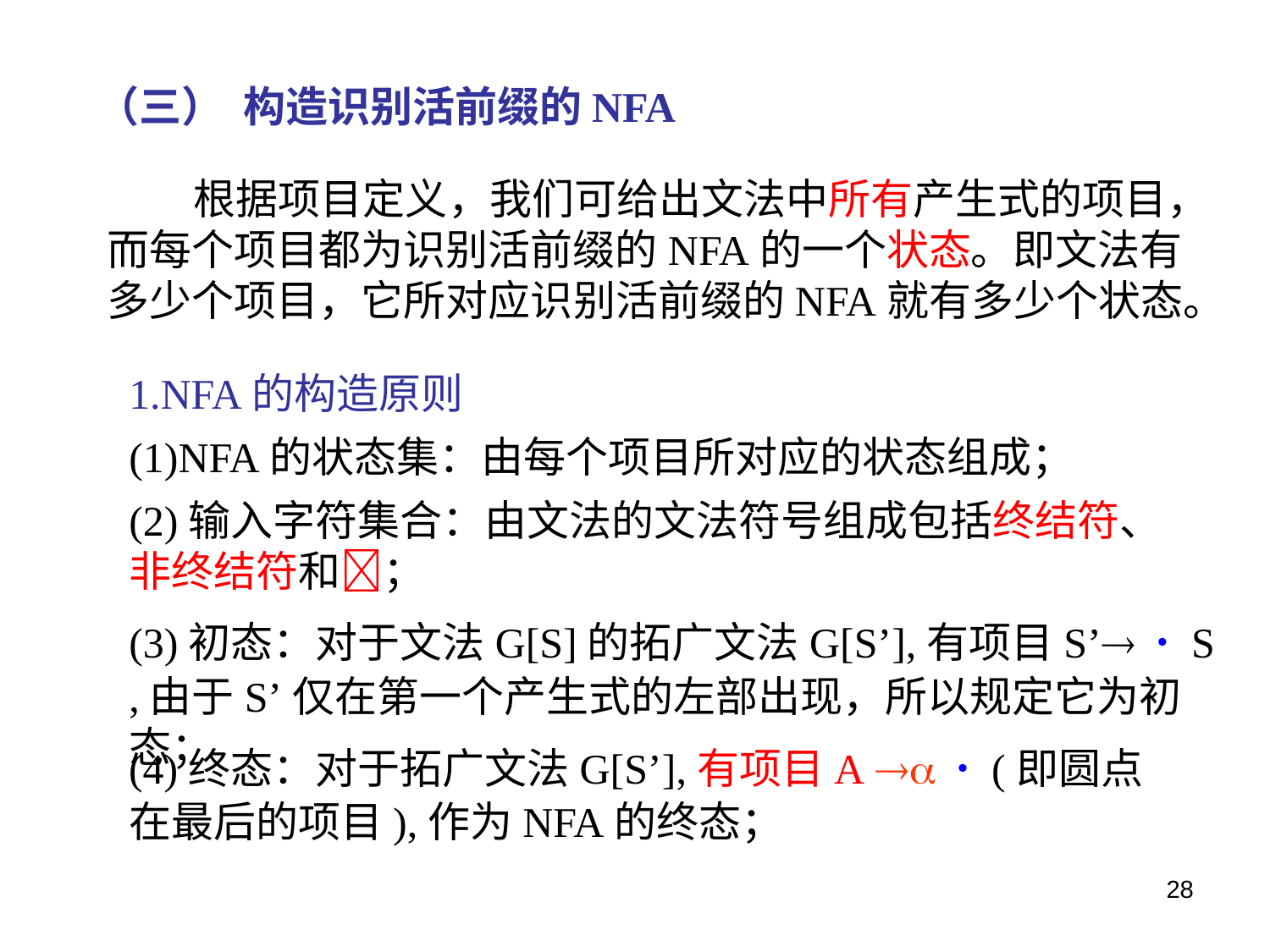

（三）  构造识别活前缀的NFA
        根据项目定义，我们可给出文法中所有产生式的项目，而每个项目都为识别活前缀的NFA的一个状态。即文法有多少个项目，它所对应识别活前缀的NFA就有多少个状态。
1.NFA的构造原则
(1)NFA的状态集：由每个项目所对应的状态组成；
(2)输入字符集合：由文法的文法符号组成包括终结符、非终结符和ε；
(3)初态：对于文法G[S]的拓广文法G[S’],有项目S’→ ⋅ S ,由于S’仅在第一个产生式的左部出现，所以规定它为初态；
(4)终态：对于拓广文法G[S’],有项目A →α ⋅ (即圆点在最后的项目),作为NFA的终态；

28